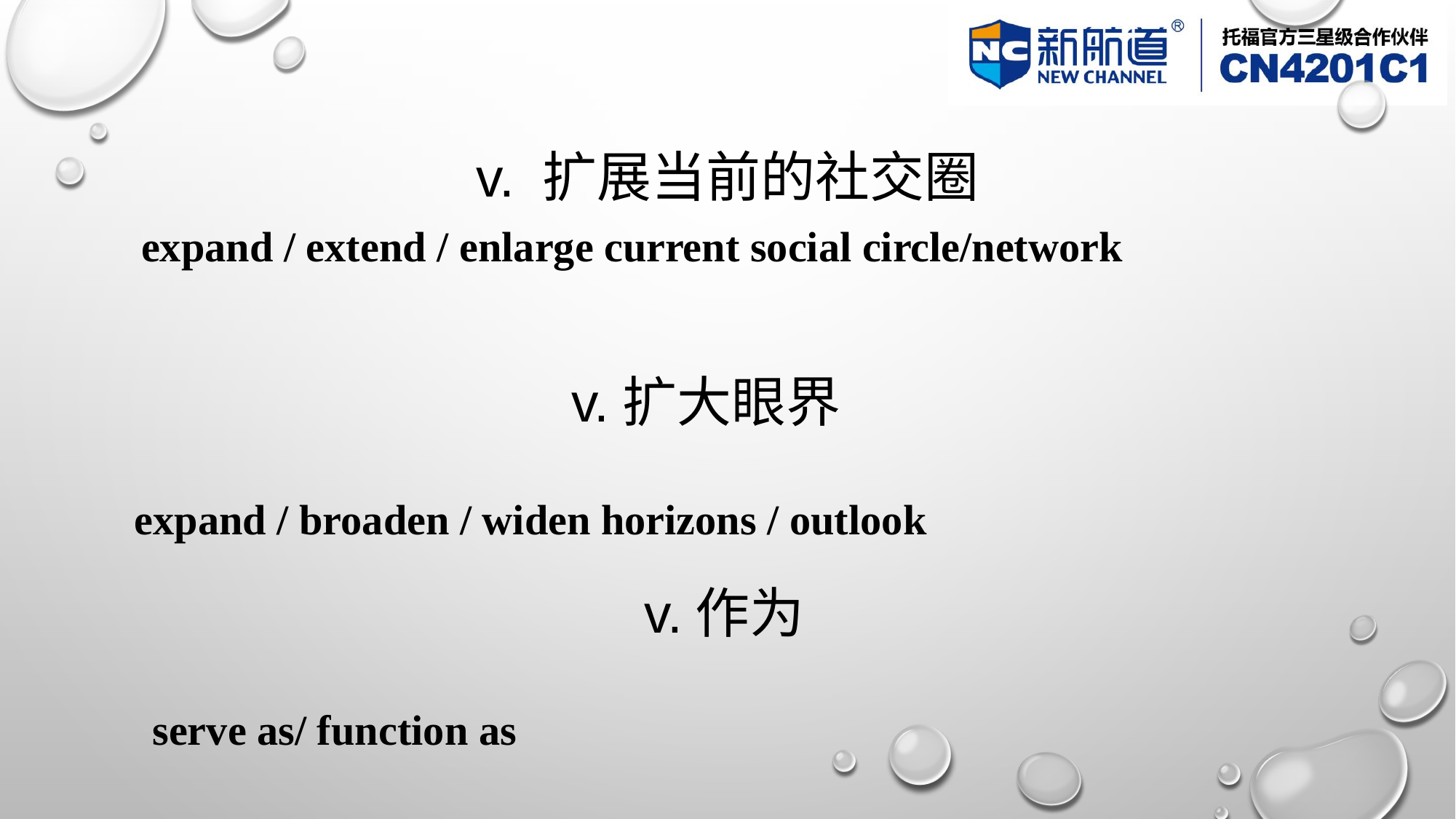

# v. 扩展当前的社交圈
expand / extend / enlarge current social circle/network
v.扩大眼界
expand / broaden / widen horizons / outlook
v.作为
serve as/ function as